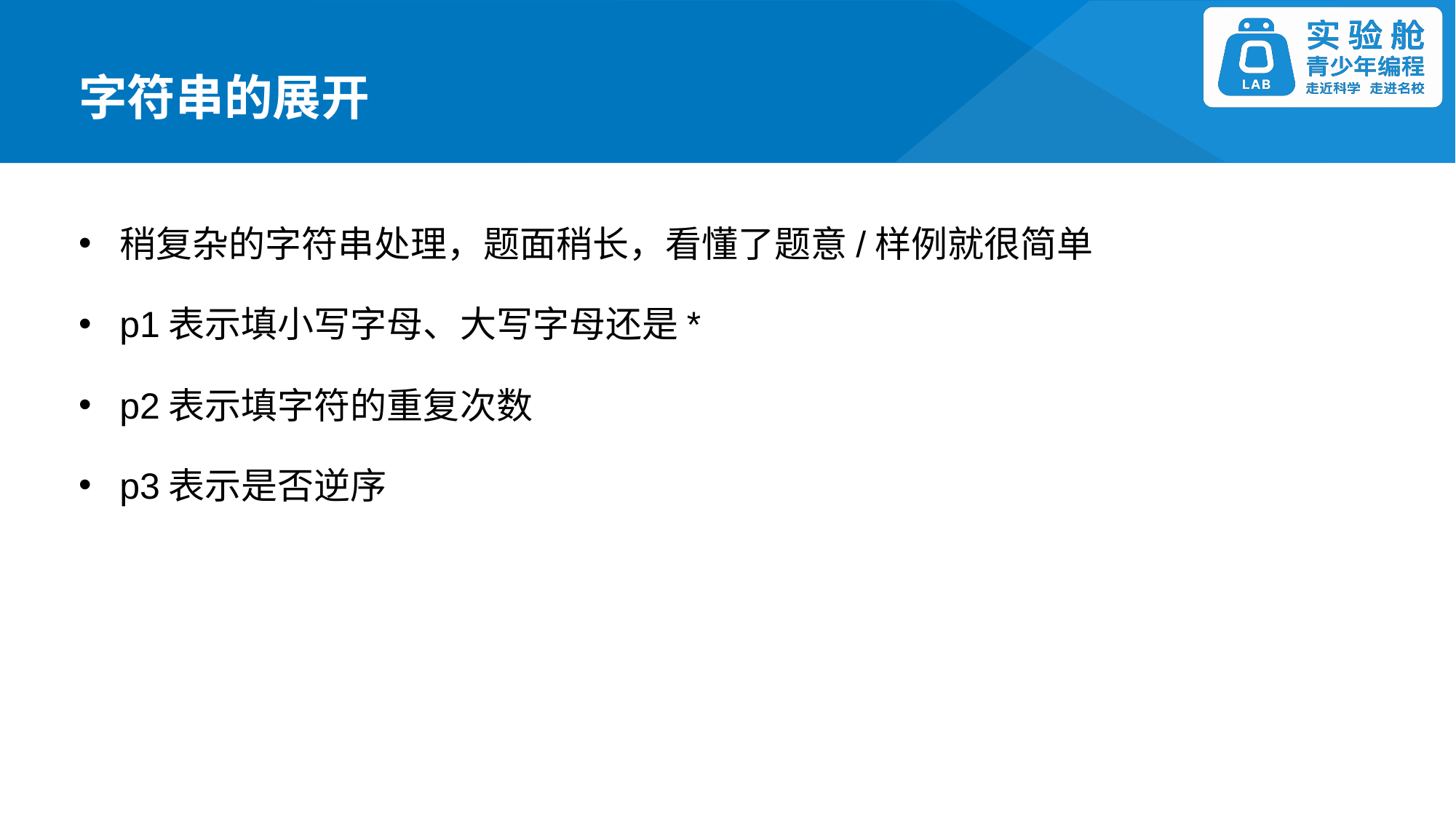

字符串的展开
稍复杂的字符串处理，题面稍长，看懂了题意/样例就很简单
p1表示填小写字母、大写字母还是*
p2表示填字符的重复次数
p3表示是否逆序